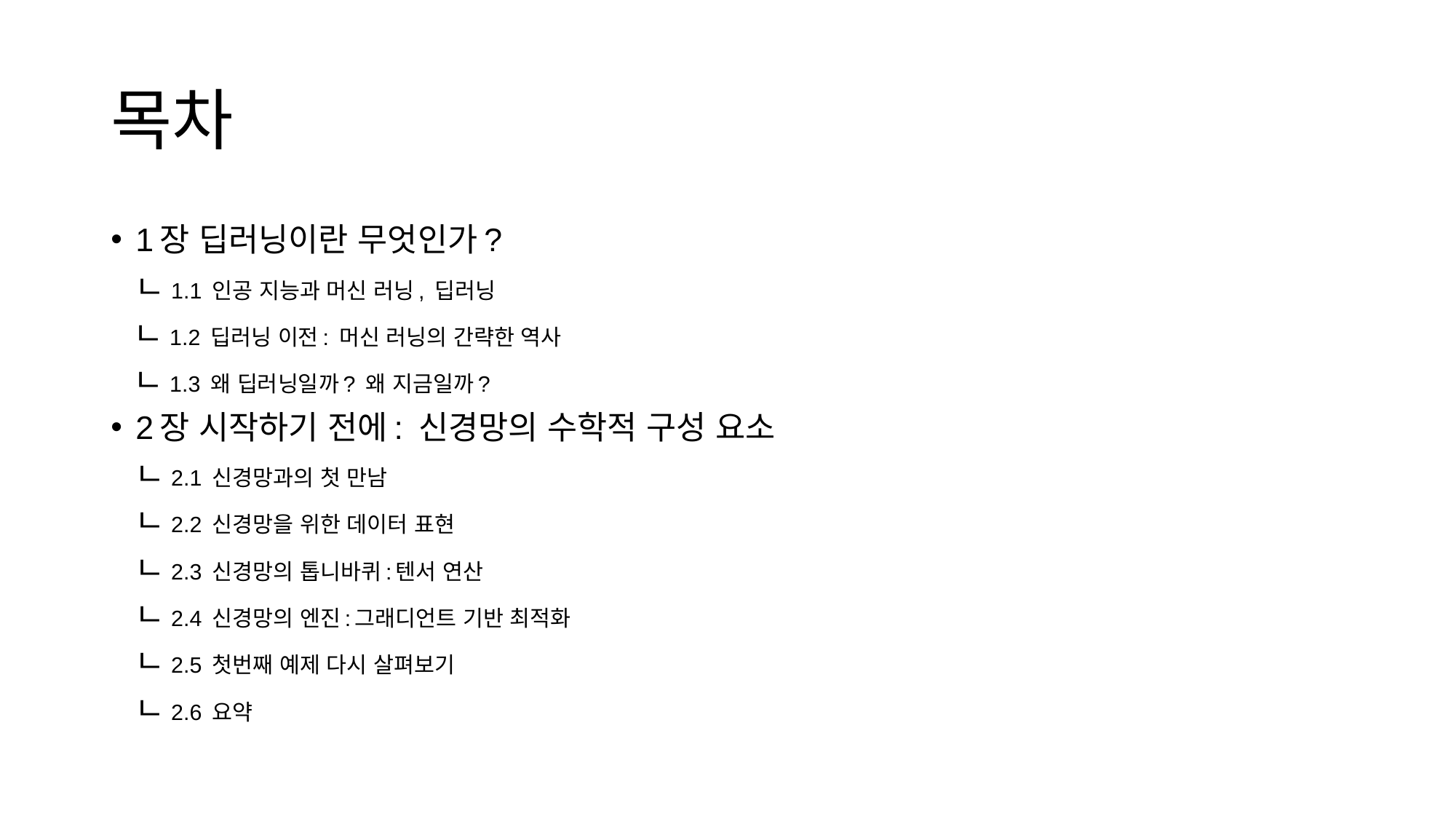

# 목차
1장 딥러닝이란 무엇인가?
  ㄴ1.1 인공 지능과 머신 러닝, 딥러닝
   ㄴ1.2 딥러닝 이전: 머신 러닝의 간략한 역사
   ㄴ1.3 왜 딥러닝일까? 왜 지금일까?
2장 시작하기 전에: 신경망의 수학적 구성 요소
  ㄴ2.1 신경망과의 첫 만남
  ㄴ2.2 신경망을 위한 데이터 표현
  ㄴ2.3 신경망의 톱니바퀴:텐서 연산
  ㄴ2.4 신경망의 엔진:그래디언트 기반 최적화
  ㄴ2.5 첫번째 예제 다시 살펴보기
  ㄴ2.6 요약